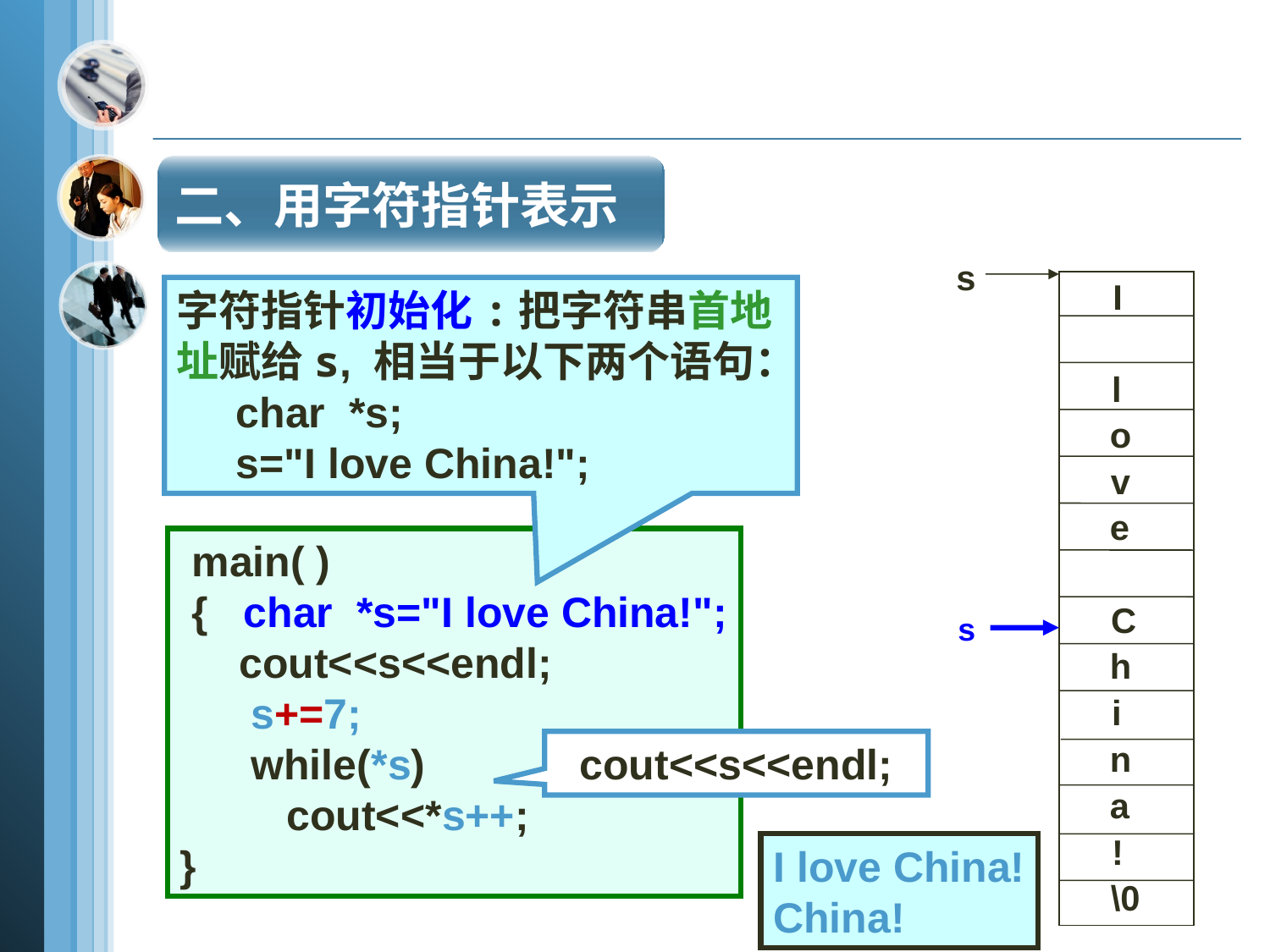

二、用字符指针表示

s
I

l
o
v
e
C
h
i
n
a
!
\0
字符指针初始化:把字符串首地址赋给s, 相当于以下两个语句：
     char  *s;
     s="I love China!";
 main( )
 {   char  *s="I love China!";
     cout<<s<<endl;
      s+=7;
      while(*s)
         cout<<*s++;
}
s

cout<<s<<endl;
I love China!
China!